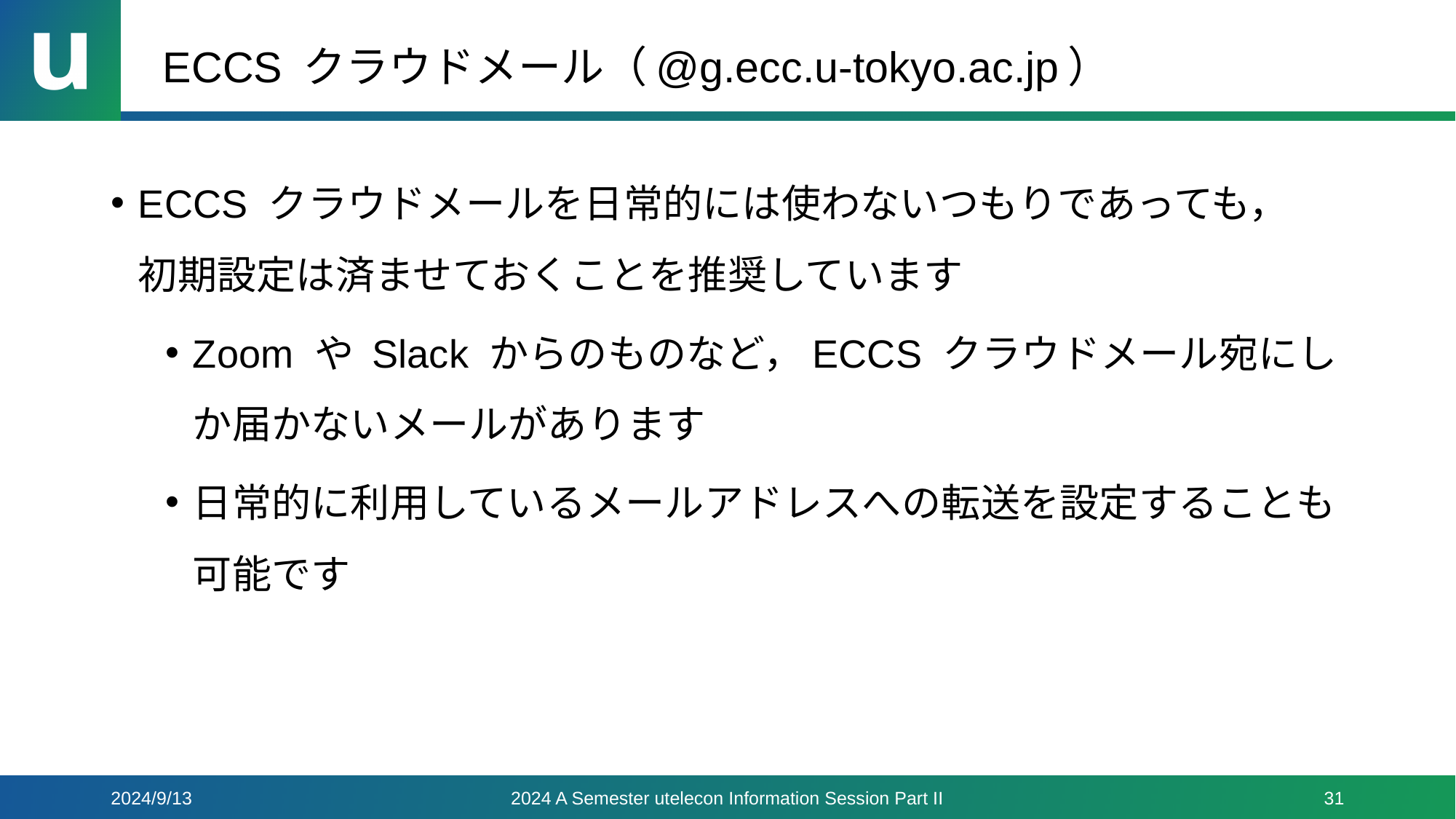

# ECCS クラウドメール（@g.ecc.u-tokyo.ac.jp）
ECCS クラウドメールを日常的には使わないつもりであっても，
初期設定は済ませておくことを推奨しています
Zoom や Slack からのものなど，ECCS クラウドメール宛にしか届かないメールがあります
日常的に利用しているメールアドレスへの転送を設定することも可能です
2024/9/13
2024 A Semester utelecon Information Session Part II
31